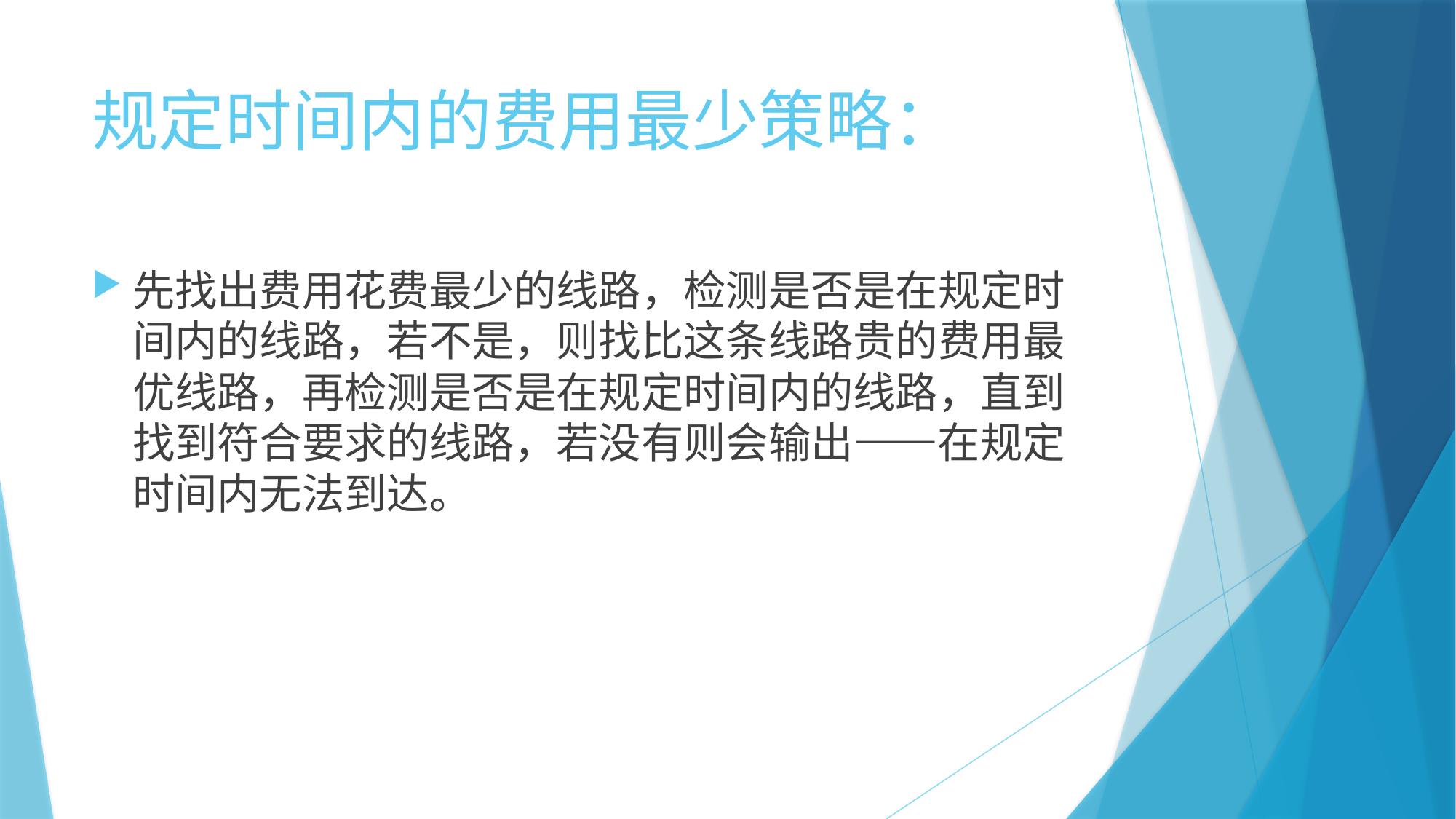

# 规定时间内的费用最少策略：
先找出费用花费最少的线路，检测是否是在规定时间内的线路，若不是，则找比这条线路贵的费用最优线路，再检测是否是在规定时间内的线路，直到找到符合要求的线路，若没有则会输出——在规定时间内无法到达。